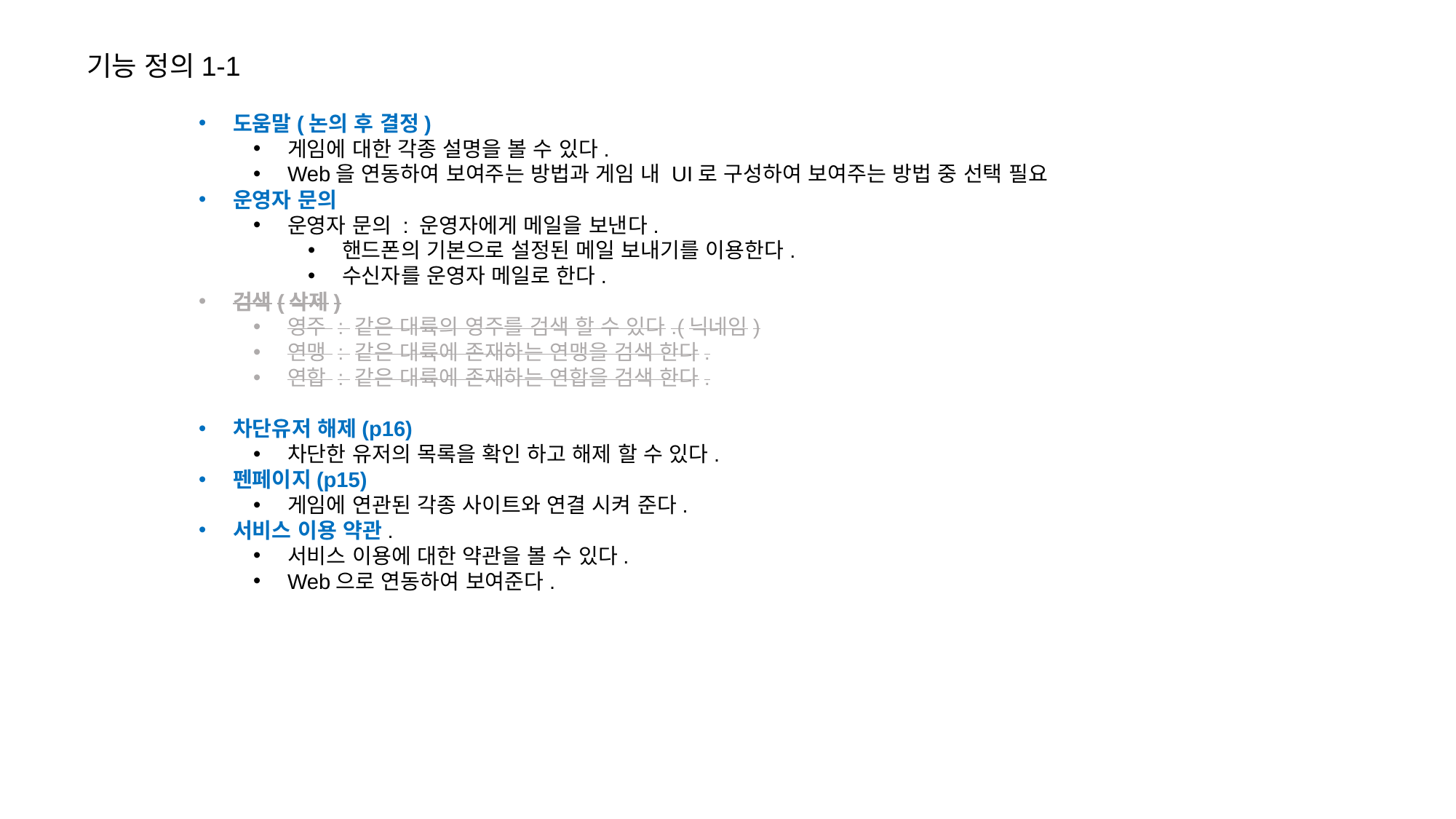

기능 정의1-1
도움말(논의 후 결정)
게임에 대한 각종 설명을 볼 수 있다.
Web을 연동하여 보여주는 방법과 게임 내 UI로 구성하여 보여주는 방법 중 선택 필요
운영자 문의
운영자 문의 : 운영자에게 메일을 보낸다.
핸드폰의 기본으로 설정된 메일 보내기를 이용한다.
수신자를 운영자 메일로 한다.
검색(삭제)
영주 : 같은 대륙의 영주를 검색 할 수 있다.(닉네임)
연맹 : 같은 대륙에 존재하는 연맹을 검색 한다.
연합 : 같은 대륙에 존재하는 연합을 검색 한다.

차단유저 해제(p16)
차단한 유저의 목록을 확인 하고 해제 할 수 있다.
펜페이지(p15)
게임에 연관된 각종 사이트와 연결 시켜 준다.
서비스 이용 약관.
서비스 이용에 대한 약관을 볼 수 있다.
Web으로 연동하여 보여준다.